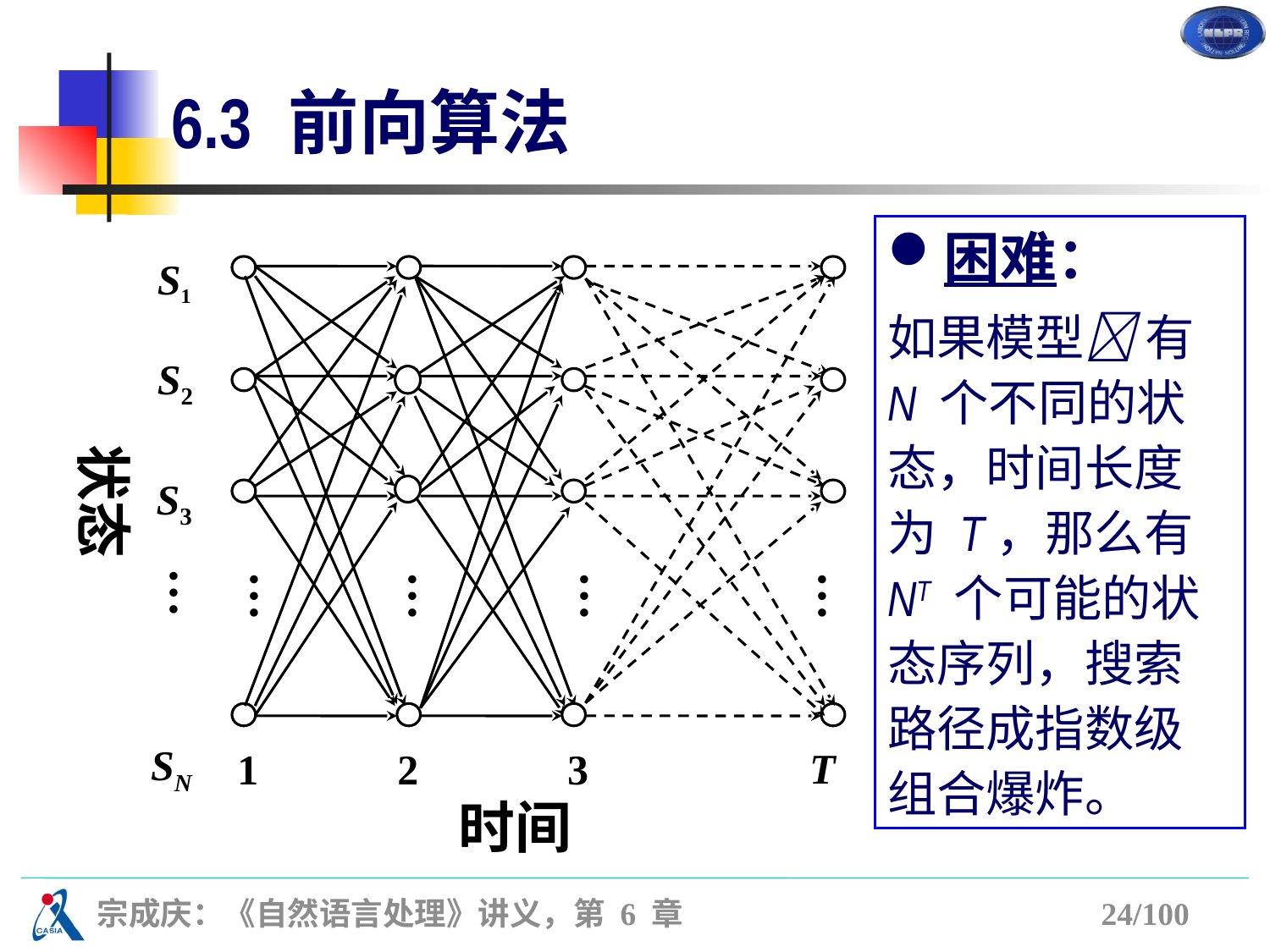

# 6.3 前向算法
困难：
如果模型μ 有 N 个不同的状态，时间长度为 T，那么有  NT 个可能的状态序列，搜索路径成指数级组合爆炸。
S1
S2
S3
 SN

T
3
1
2
时间
状态
…
…
…
…
…